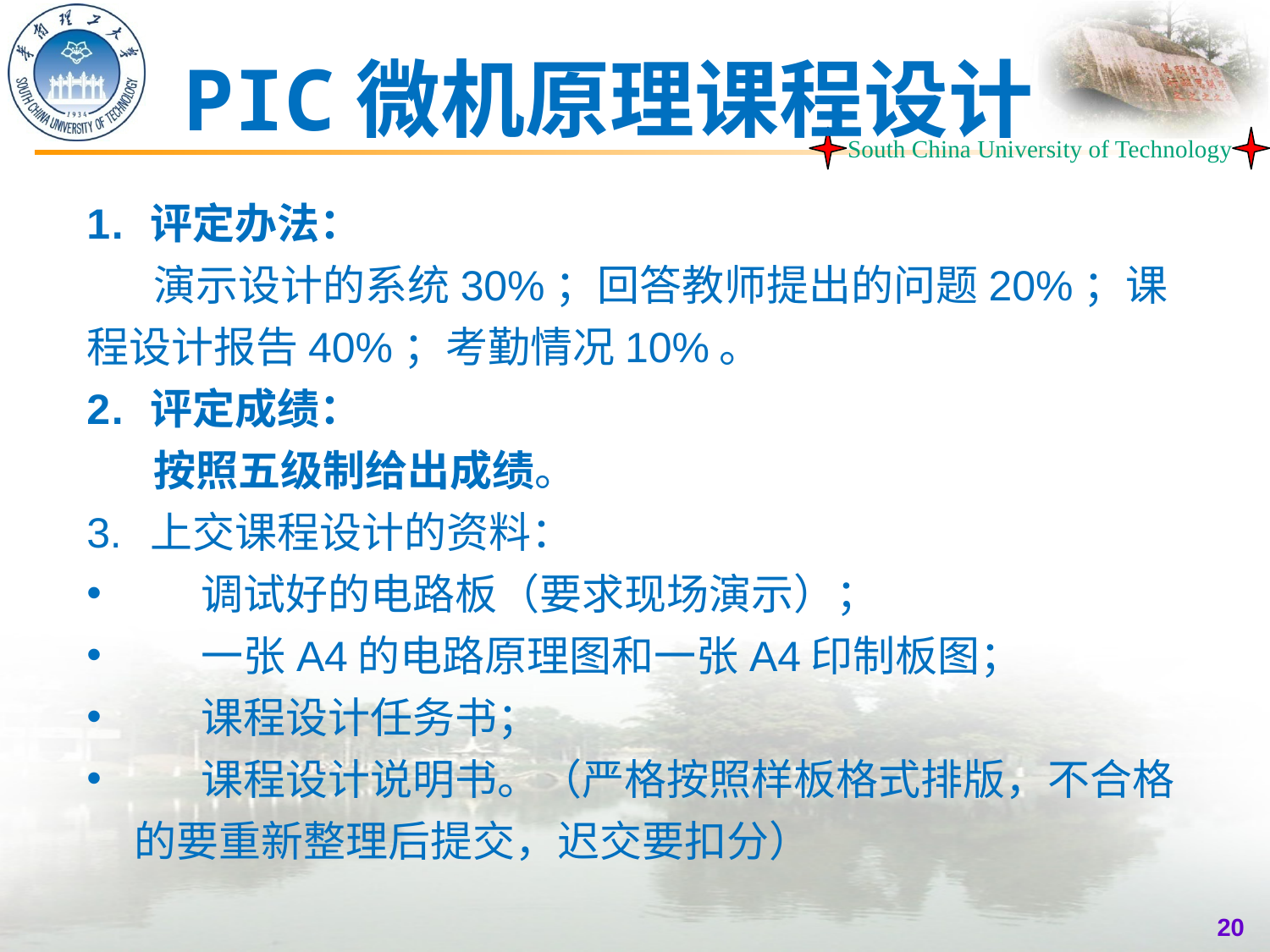

PIC微机原理课程设计
评定办法：
      演示设计的系统30%；回答教师提出的问题20%；课程设计报告40%；考勤情况10%。
评定成绩：
      按照五级制给出成绩。
上交课程设计的资料：
      调试好的电路板（要求现场演示）；
      一张A4的电路原理图和一张A4印制板图；
      课程设计任务书；
      课程设计说明书。（严格按照样板格式排版，不合格的要重新整理后提交，迟交要扣分）